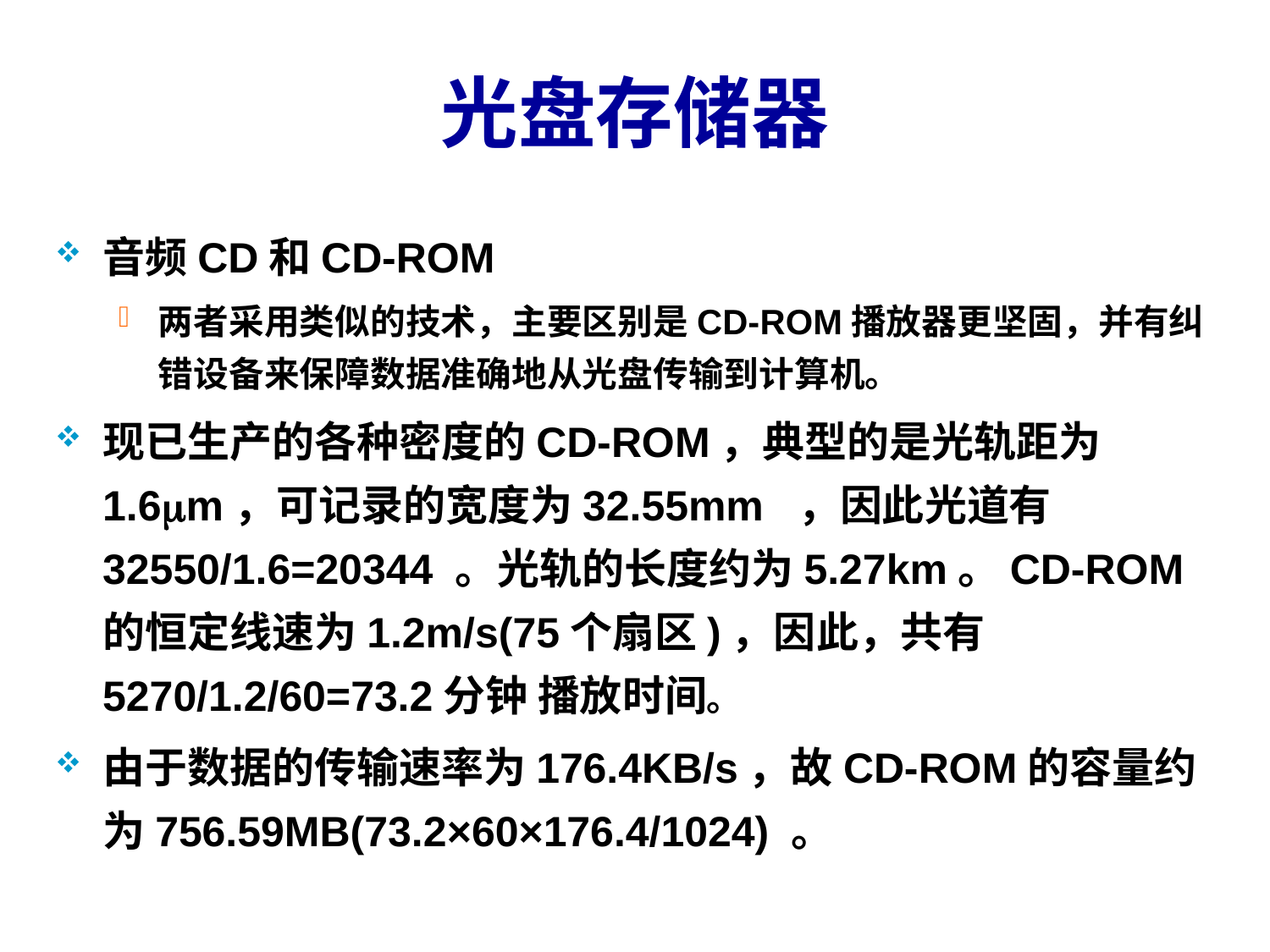

# 光盘存储器
音频CD和CD-ROM
两者采用类似的技术，主要区别是CD-ROM播放器更坚固，并有纠错设备来保障数据准确地从光盘传输到计算机。
现已生产的各种密度的CD-ROM，典型的是光轨距为1.6μm，可记录的宽度为32.55mm  ，因此光道有32550/1.6=20344 。光轨的长度约为5.27km。CD-ROM的恒定线速为1.2m/s(75个扇区)，因此，共有 5270/1.2/60=73.2分钟 播放时间。
由于数据的传输速率为176.4KB/s，故CD-ROM的容量约为756.59MB(73.2×60×176.4/1024) 。